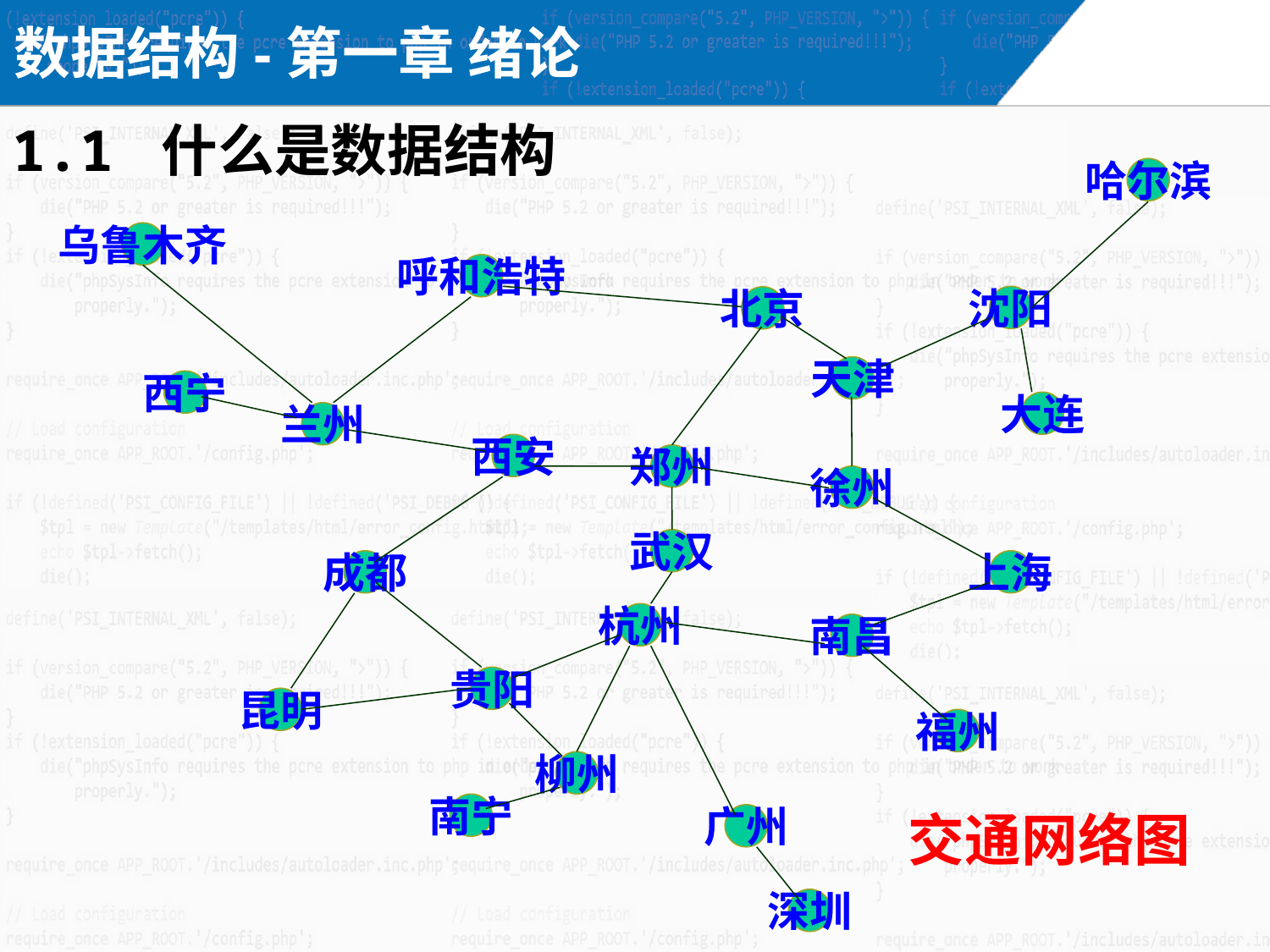

数据结构-第一章 绪论
1.1 什么是数据结构
哈尔滨

乌鲁木齐
呼和浩特

沈阳
北京

天津
西宁
大连

兰州

西安
郑州

徐州

武汉
成都
上海

杭州
南昌

贵阳
昆明

福州
柳州
交通网络图

南宁
广州

深圳